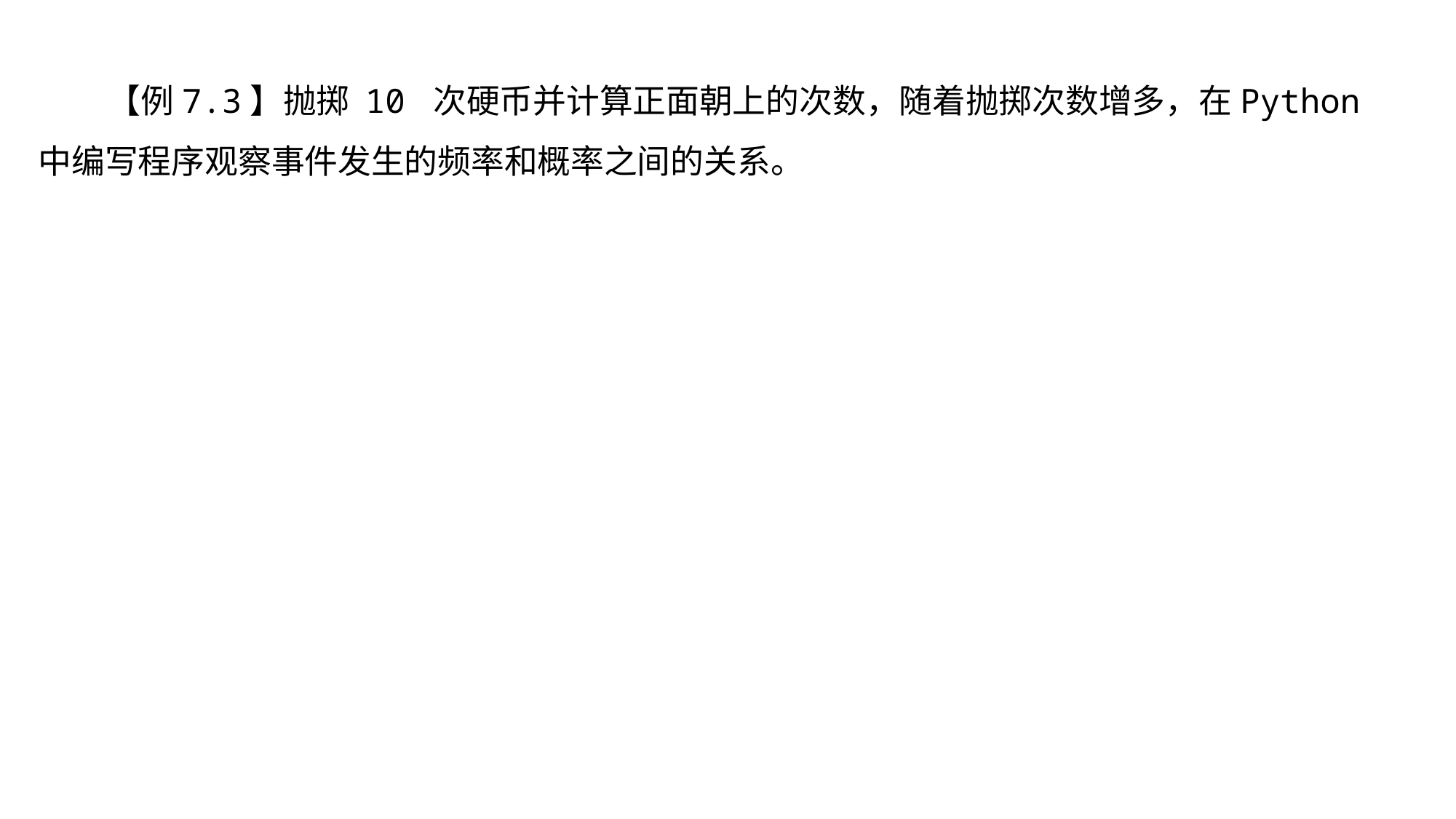

【例7.3】抛掷 10 次硬币并计算正面朝上的次数，随着抛掷次数增多，在Python 中编写程序观察事件发生的频率和概率之间的关系。